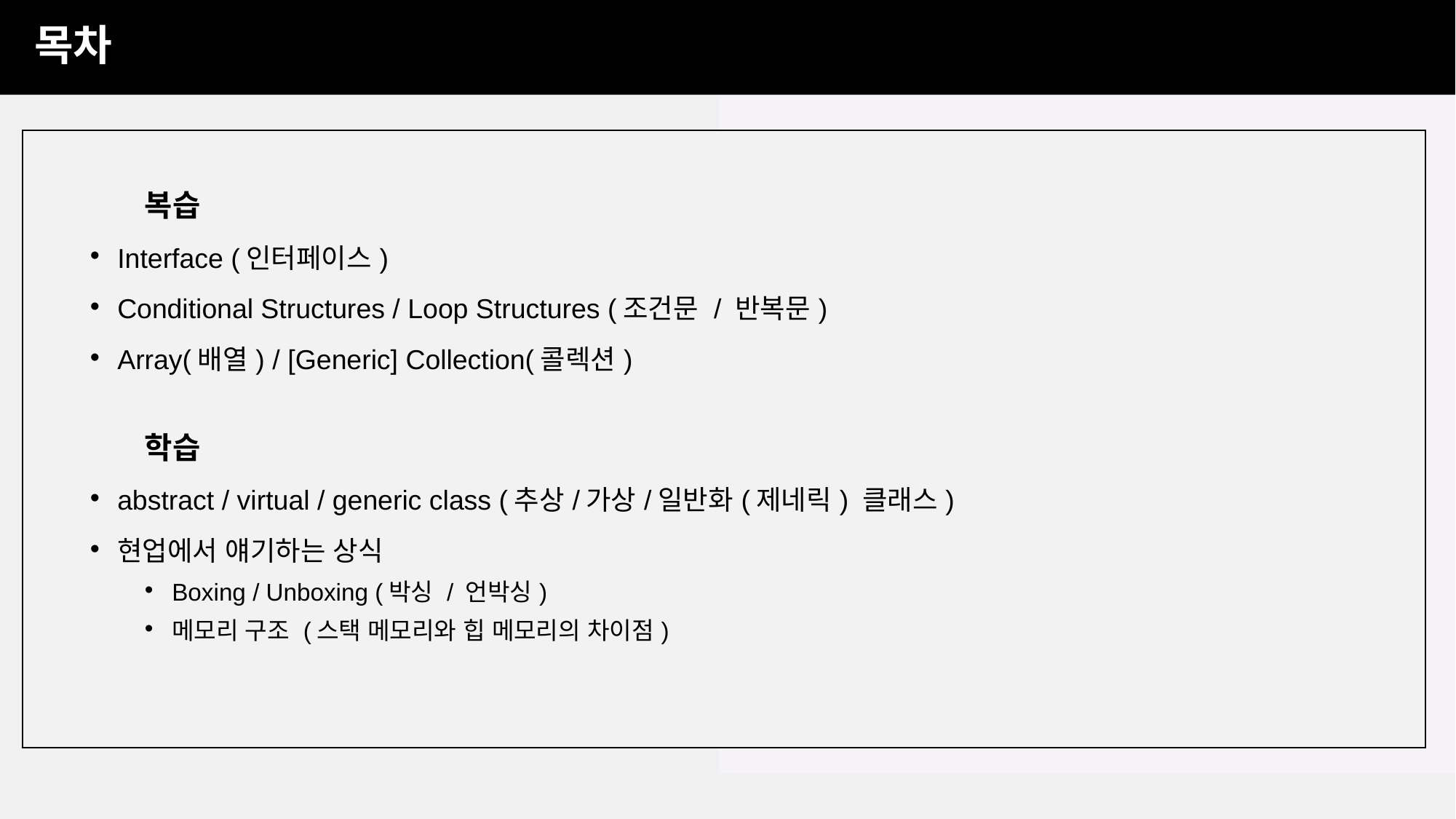

목차

복습
Interface (인터페이스)
Conditional Structures / Loop Structures (조건문 / 반복문)
Array(배열) / [Generic] Collection(콜렉션)

학습
abstract / virtual / generic class (추상/가상/일반화(제네릭) 클래스)
현업에서 얘기하는 상식
Boxing / Unboxing (박싱 / 언박싱)
메모리 구조 (스택 메모리와 힙 메모리의 차이점)